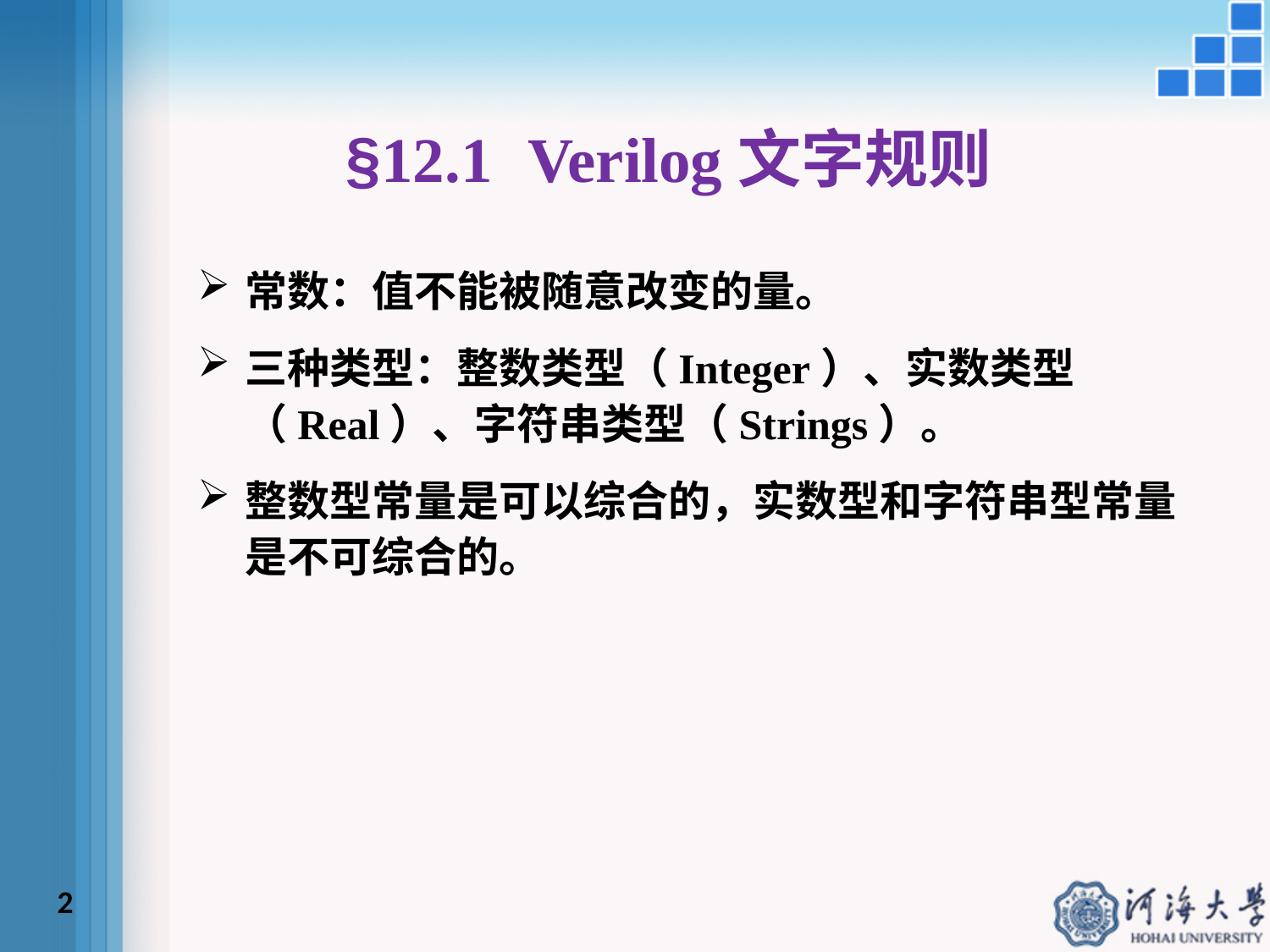

# §12.1  Verilog文字规则
常数：值不能被随意改变的量。
三种类型：整数类型（Integer）、实数类型（Real）、字符串类型（Strings）。
整数型常量是可以综合的，实数型和字符串型常量是不可综合的。
2